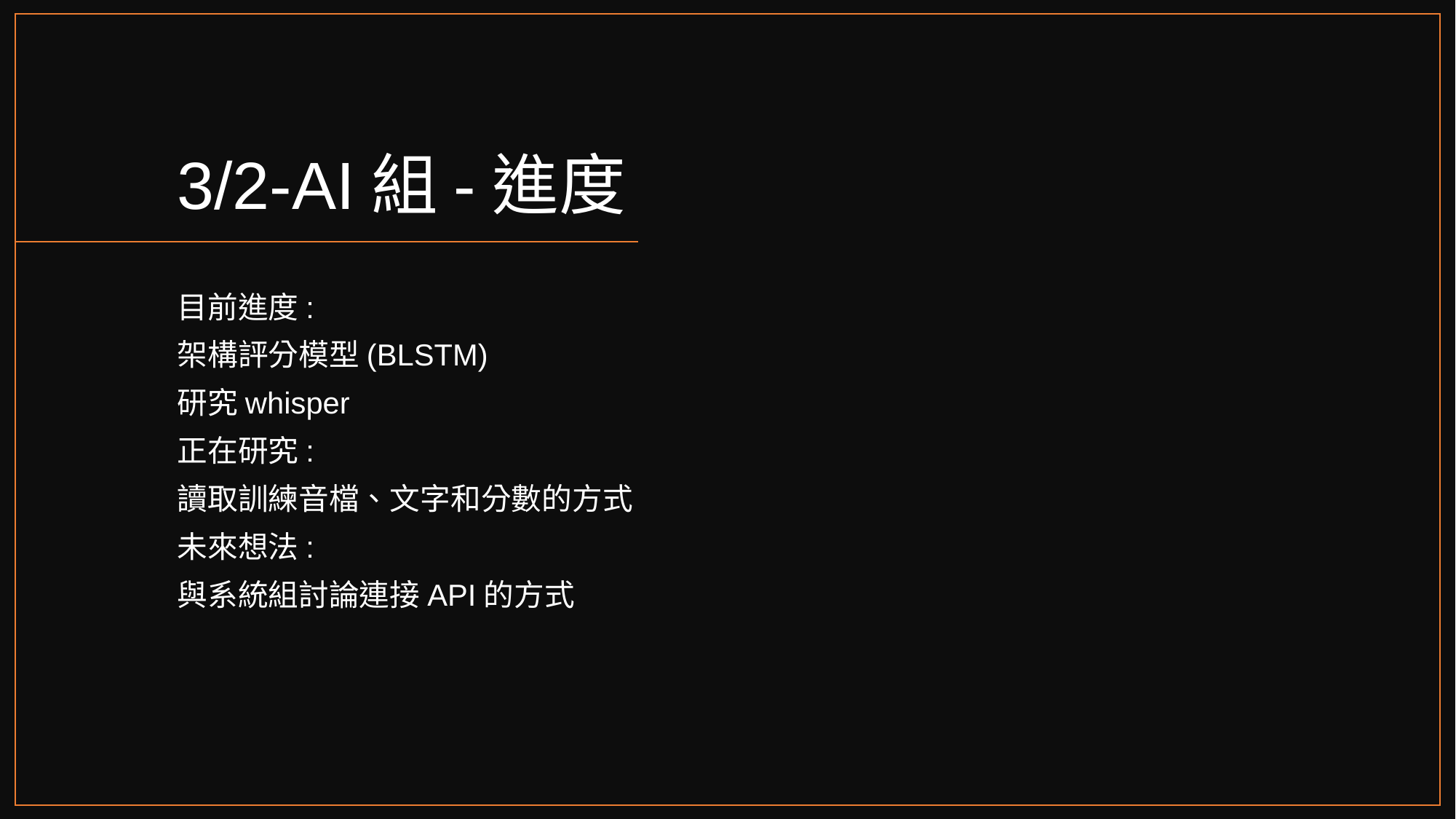

# 3/2-AI組-進度
目前進度:
架構評分模型(BLSTM)
研究whisper
正在研究:
讀取訓練音檔、文字和分數的方式
未來想法:
與系統組討論連接API的方式